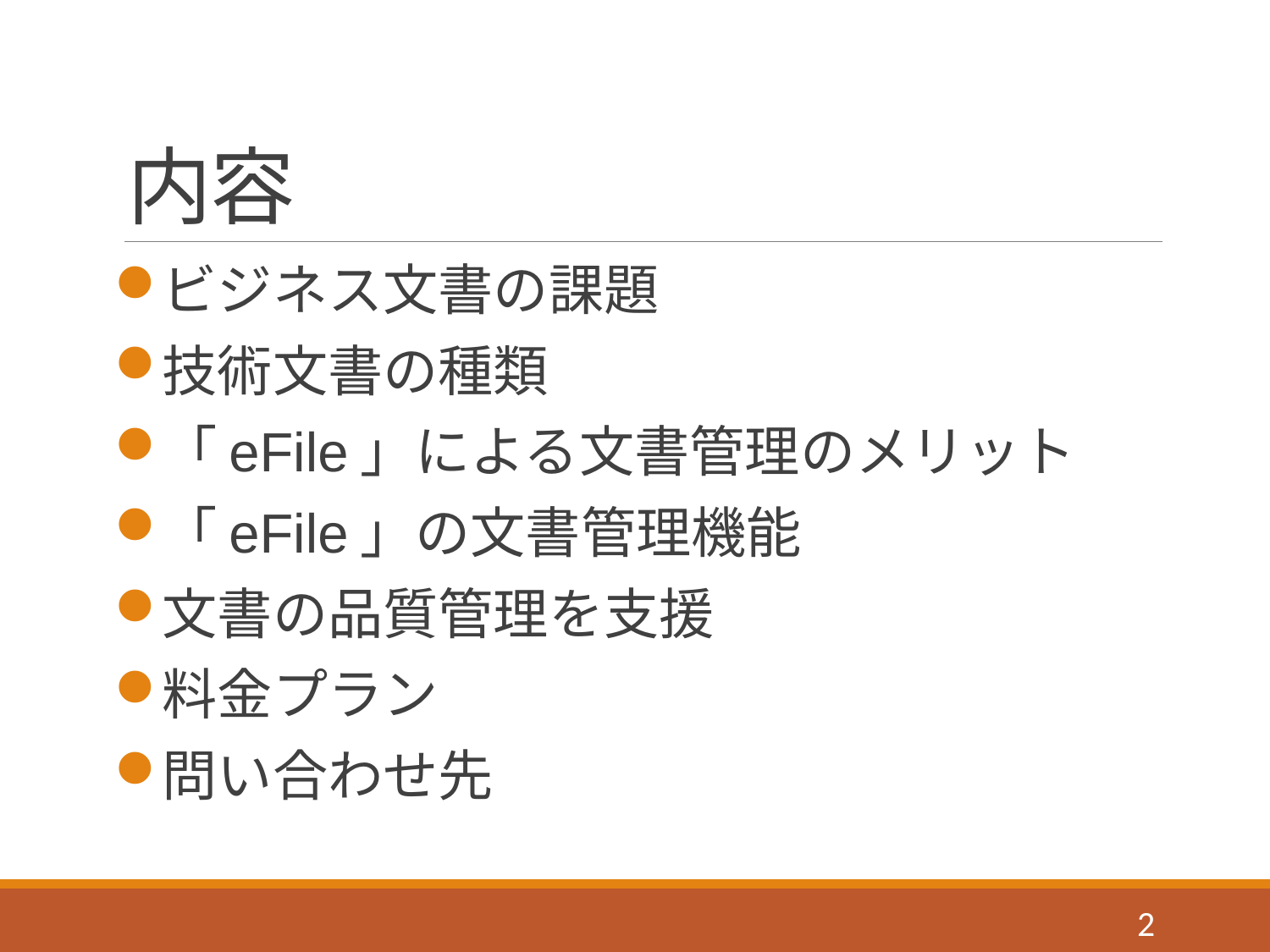

# 内容
ビジネス文書の課題
技術文書の種類
「eFile」による文書管理のメリット
「eFile」の文書管理機能
文書の品質管理を支援
料金プラン
問い合わせ先
2